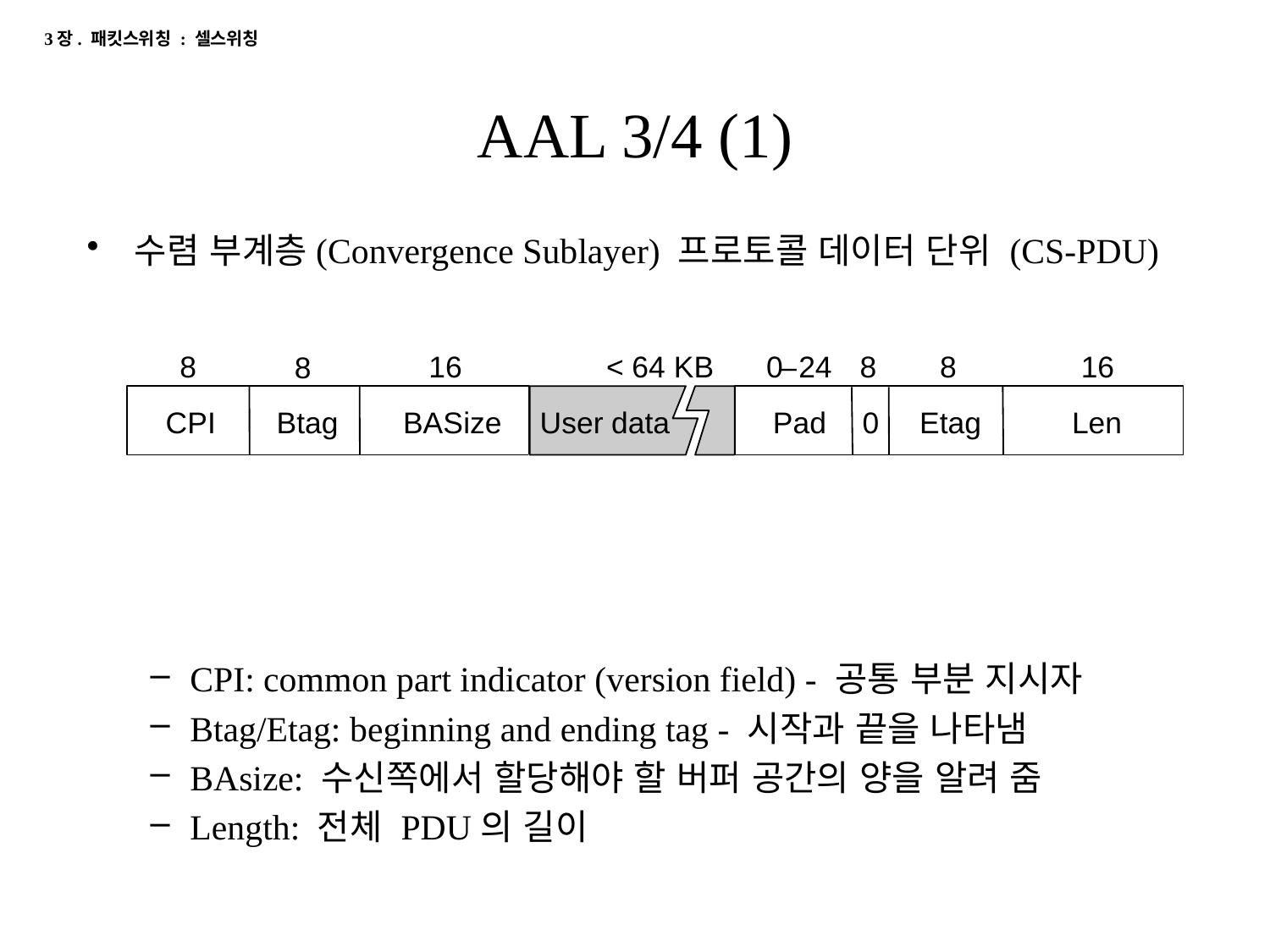

3장. 패킷스위칭 : 셀스위칭
# AAL 3/4 (1)
수렴 부계층(Convergence Sublayer) 프로토콜 데이터 단위 (CS-PDU)

CPI: common part indicator (version field) - 공통 부분 지시자
Btag/Etag: beginning and ending tag - 시작과 끝을 나타냄
BAsize: 수신쪽에서 할당해야 할 버퍼 공간의 양을 알려 줌
Length: 전체 PDU의 길이
0
–
24
8
8
16
< 64 KB
8
16
8

CPI
Btag
BASize
User data
Pad
0
Etag
Len